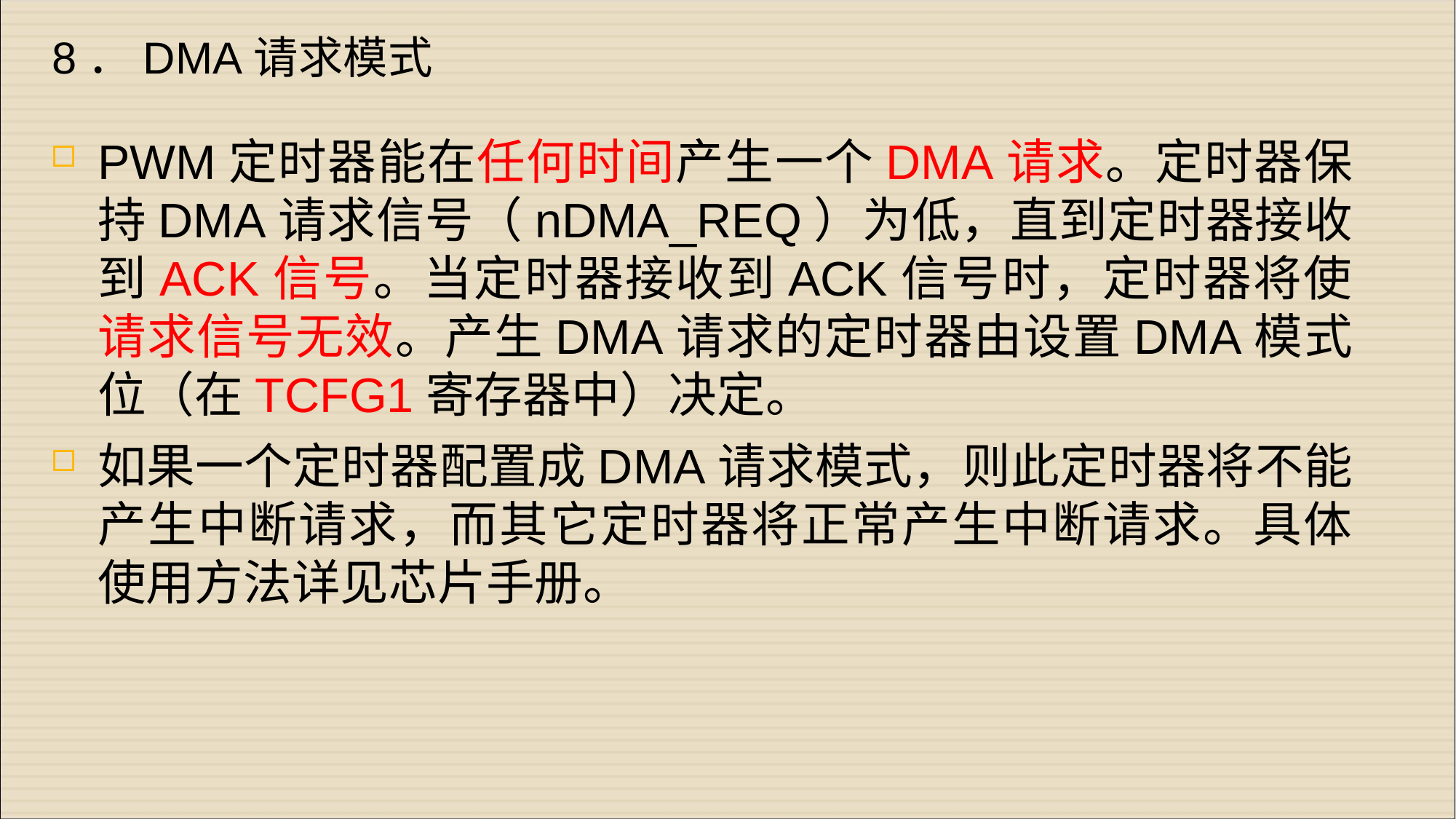

8．DMA请求模式
PWM定时器能在任何时间产生一个DMA请求。定时器保持DMA请求信号（nDMA_REQ）为低，直到定时器接收到ACK信号。当定时器接收到ACK信号时，定时器将使请求信号无效。产生DMA请求的定时器由设置DMA模式位（在TCFG1寄存器中）决定。
如果一个定时器配置成DMA请求模式，则此定时器将不能产生中断请求，而其它定时器将正常产生中断请求。具体使用方法详见芯片手册。